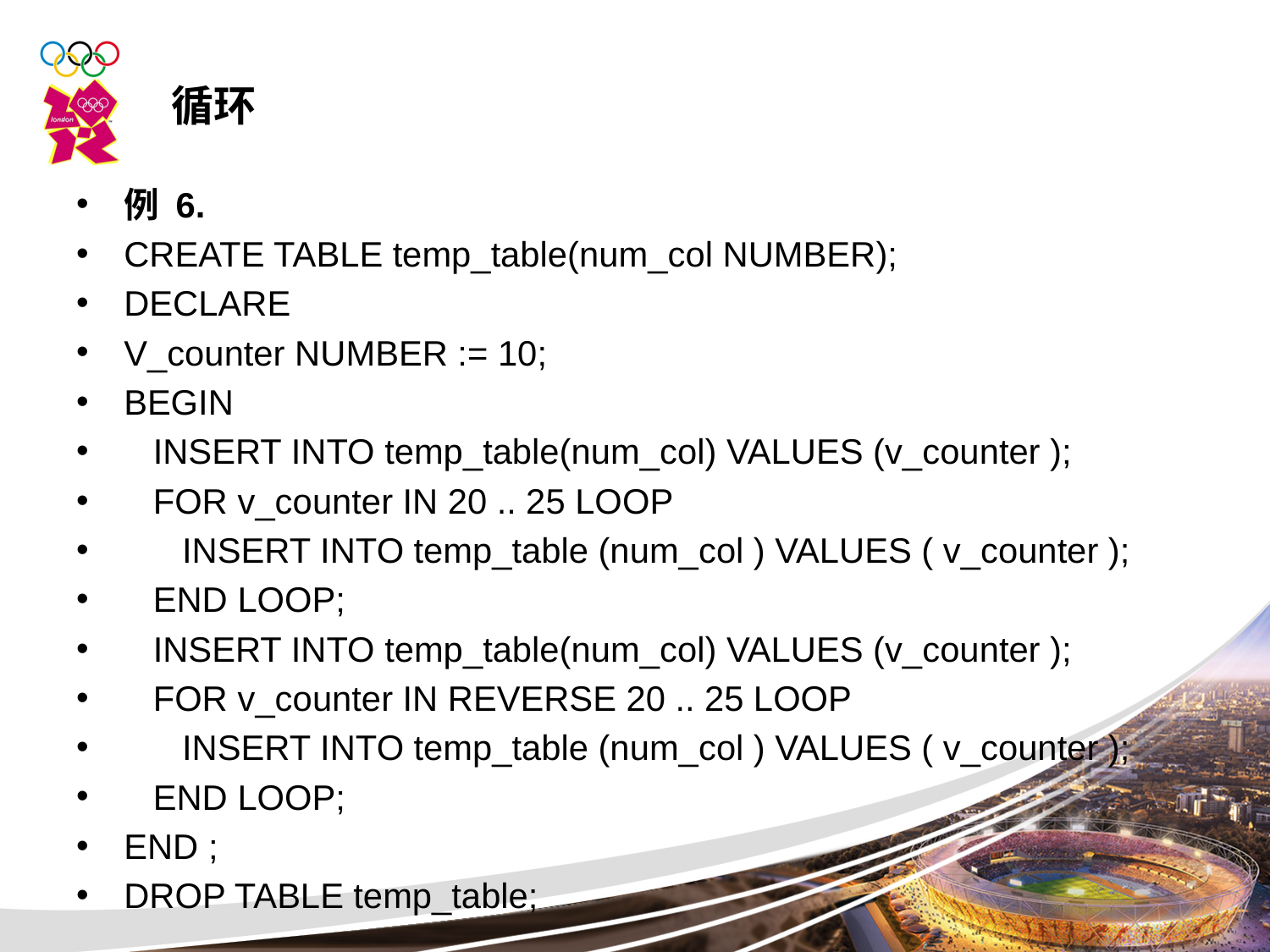

循环
例 6.
CREATE TABLE temp_table(num_col NUMBER);
DECLARE
V_counter NUMBER := 10;
BEGIN
   INSERT INTO temp_table(num_col) VALUES (v_counter );
   FOR v_counter IN 20 .. 25 LOOP
      INSERT INTO temp_table (num_col ) VALUES ( v_counter );
   END LOOP;
   INSERT INTO temp_table(num_col) VALUES (v_counter );
   FOR v_counter IN REVERSE 20 .. 25 LOOP
      INSERT INTO temp_table (num_col ) VALUES ( v_counter );
   END LOOP;
END ;
DROP TABLE temp_table;